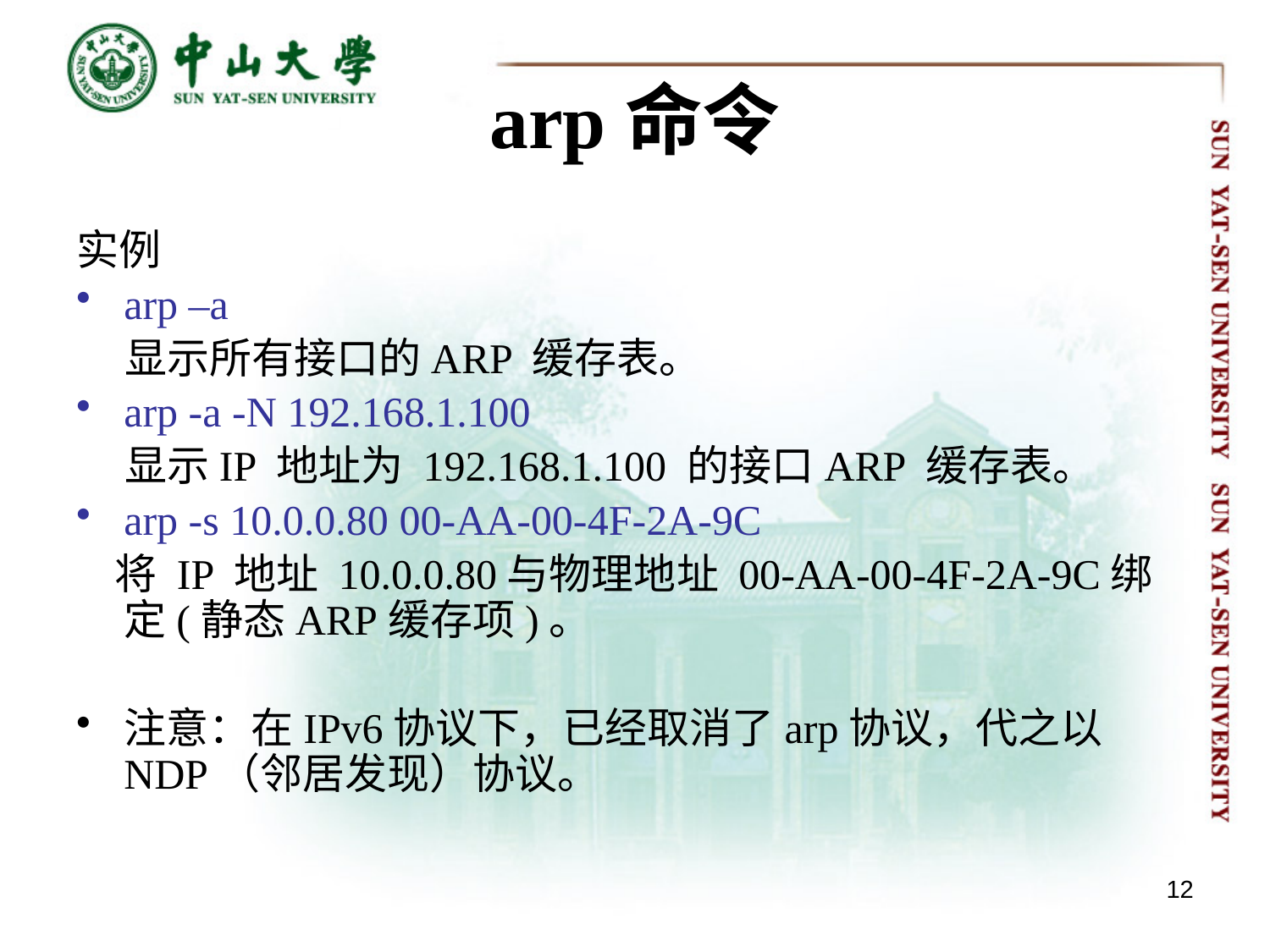

# arp命令
实例
arp –a
    显示所有接口的ARP 缓存表。
arp -a -N 192.168.1.100
    显示IP 地址为 192.168.1.100 的接口ARP 缓存表。
arp -s 10.0.0.80 00-AA-00-4F-2A-9C
   将 IP 地址 10.0.0.80与物理地址 00-AA-00-4F-2A-9C绑定(静态ARP缓存项)。

注意：在IPv6协议下，已经取消了arp协议，代之以NDP（邻居发现）协议。
12